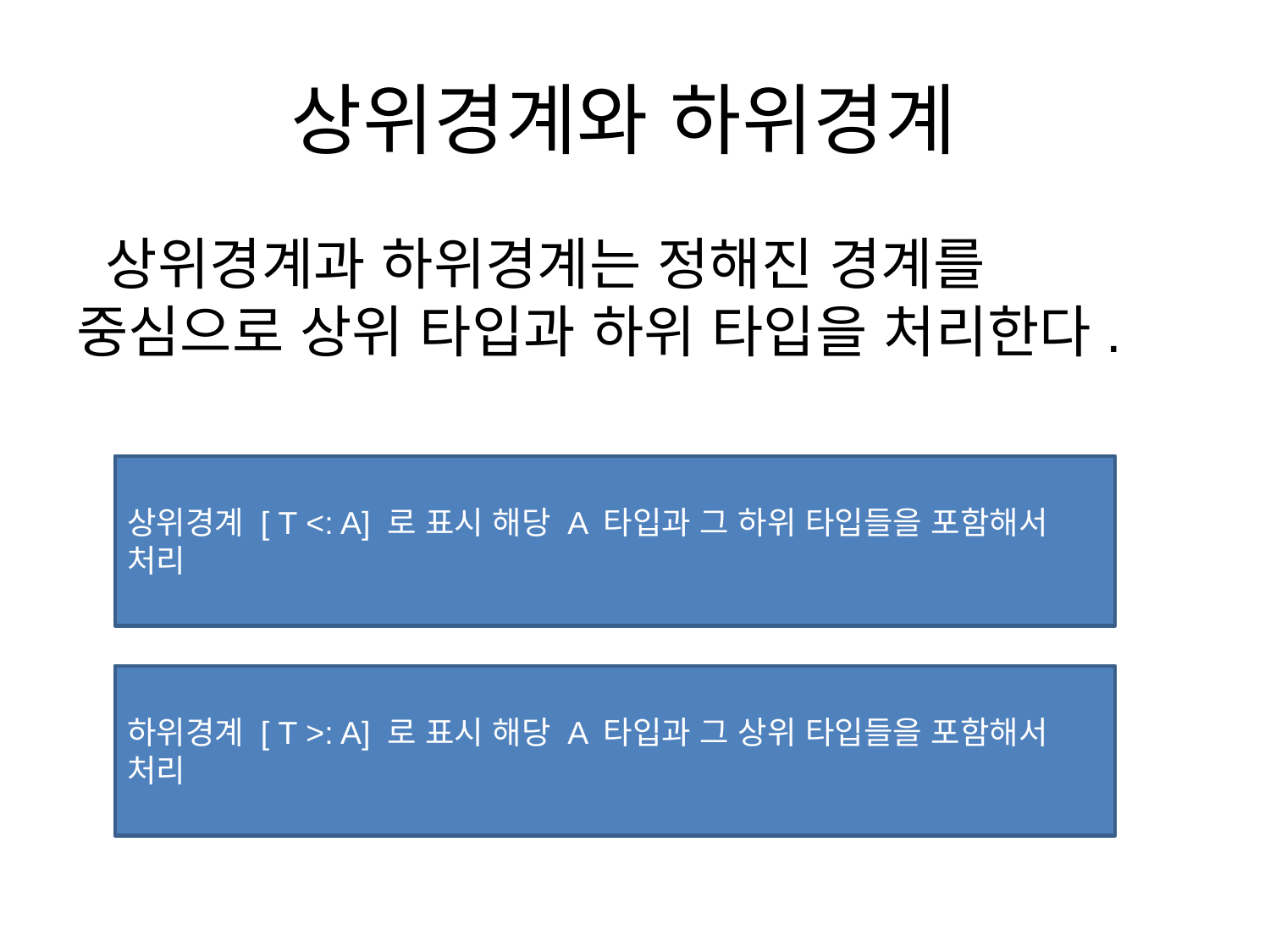

# 상위경계와 하위경계
 상위경계과 하위경계는 정해진 경계를 중심으로 상위 타입과 하위 타입을 처리한다.
상위경계 [ T <: A] 로 표시 해당 A 타입과 그 하위 타입들을 포함해서 처리
하위경계 [ T >: A] 로 표시 해당 A 타입과 그 상위 타입들을 포함해서 처리